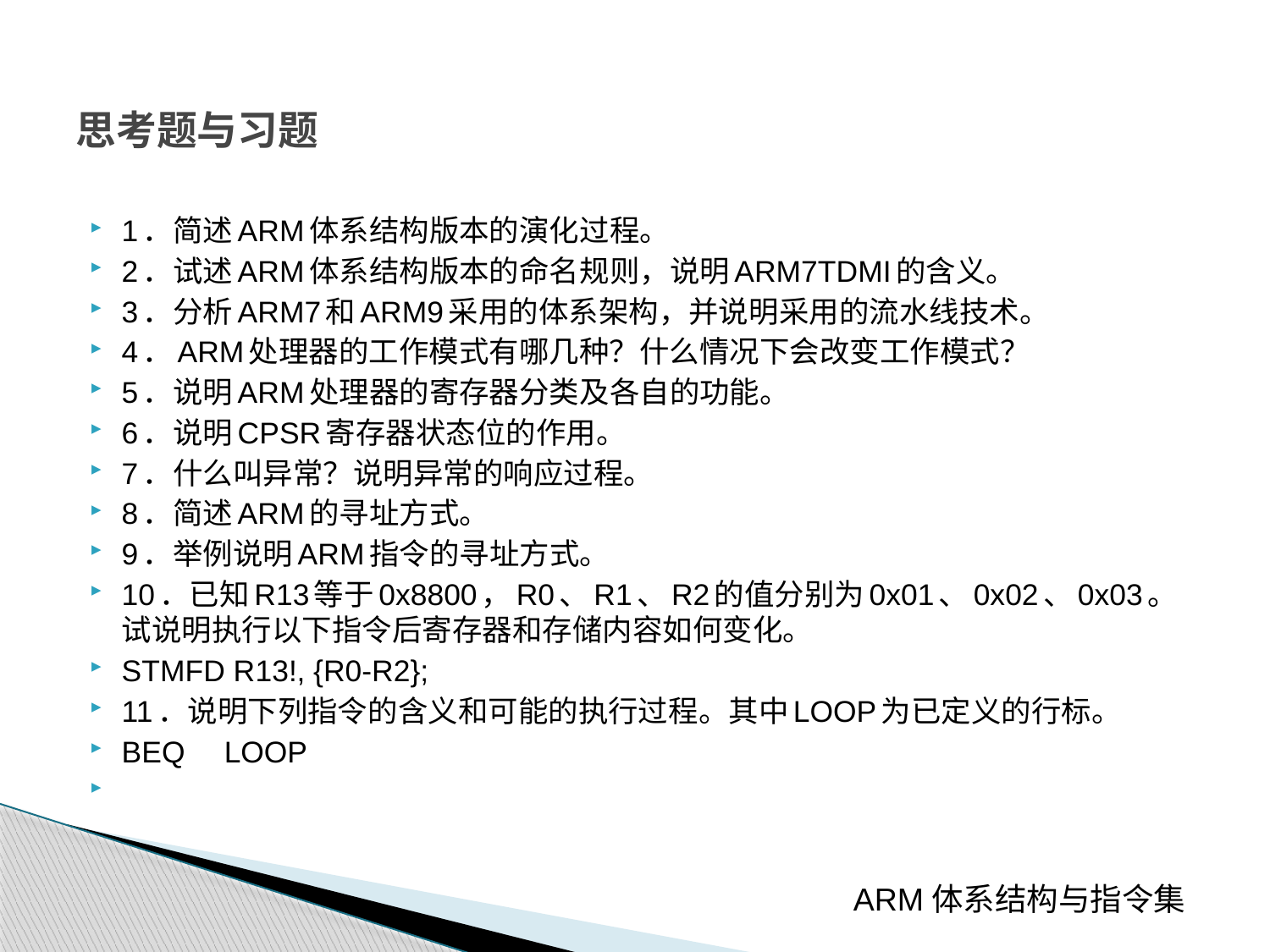

# 思考题与习题
1．简述ARM体系结构版本的演化过程。
2．试述ARM体系结构版本的命名规则，说明ARM7TDMI的含义。
3．分析ARM7和ARM9采用的体系架构，并说明采用的流水线技术。
4．ARM处理器的工作模式有哪几种？什么情况下会改变工作模式？
5．说明ARM处理器的寄存器分类及各自的功能。
6．说明CPSR寄存器状态位的作用。
7．什么叫异常？说明异常的响应过程。
8．简述ARM的寻址方式。
9．举例说明ARM指令的寻址方式。
10．已知R13等于0x8800，R0、R1、R2的值分别为0x01、0x02、0x03。试说明执行以下指令后寄存器和存储内容如何变化。
STMFD R13!, {R0-R2};
11．说明下列指令的含义和可能的执行过程。其中LOOP为已定义的行标。
BEQ　LOOP

            ARM体系结构与指令集